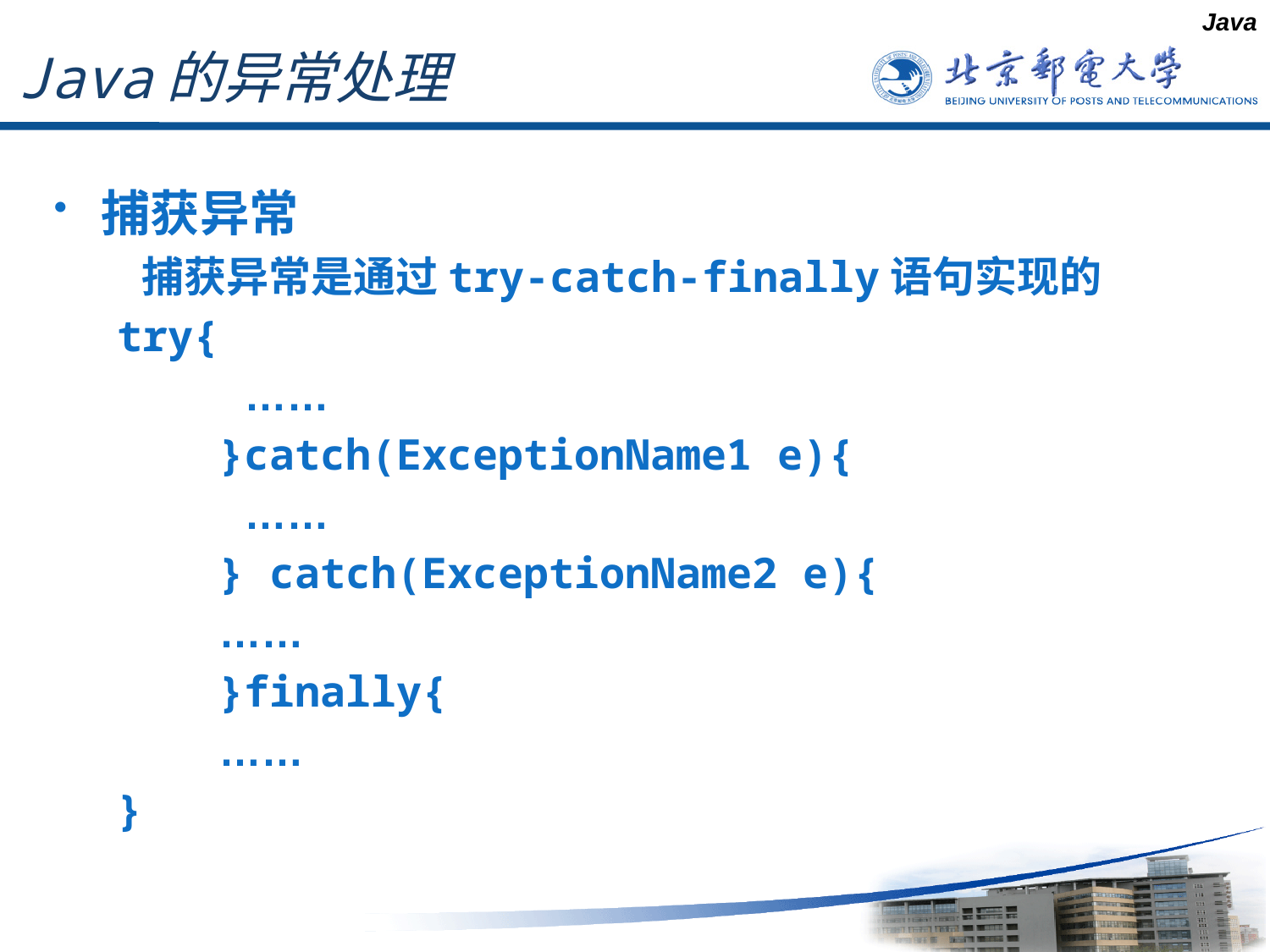

Java
# Java的异常处理

捕获异常
  捕获异常是通过try-catch-finally语句实现的
try{
     ……
    }catch(ExceptionName1 e){
     ……
    } catch(ExceptionName2 e){
    ……
    }finally{
    ……
}